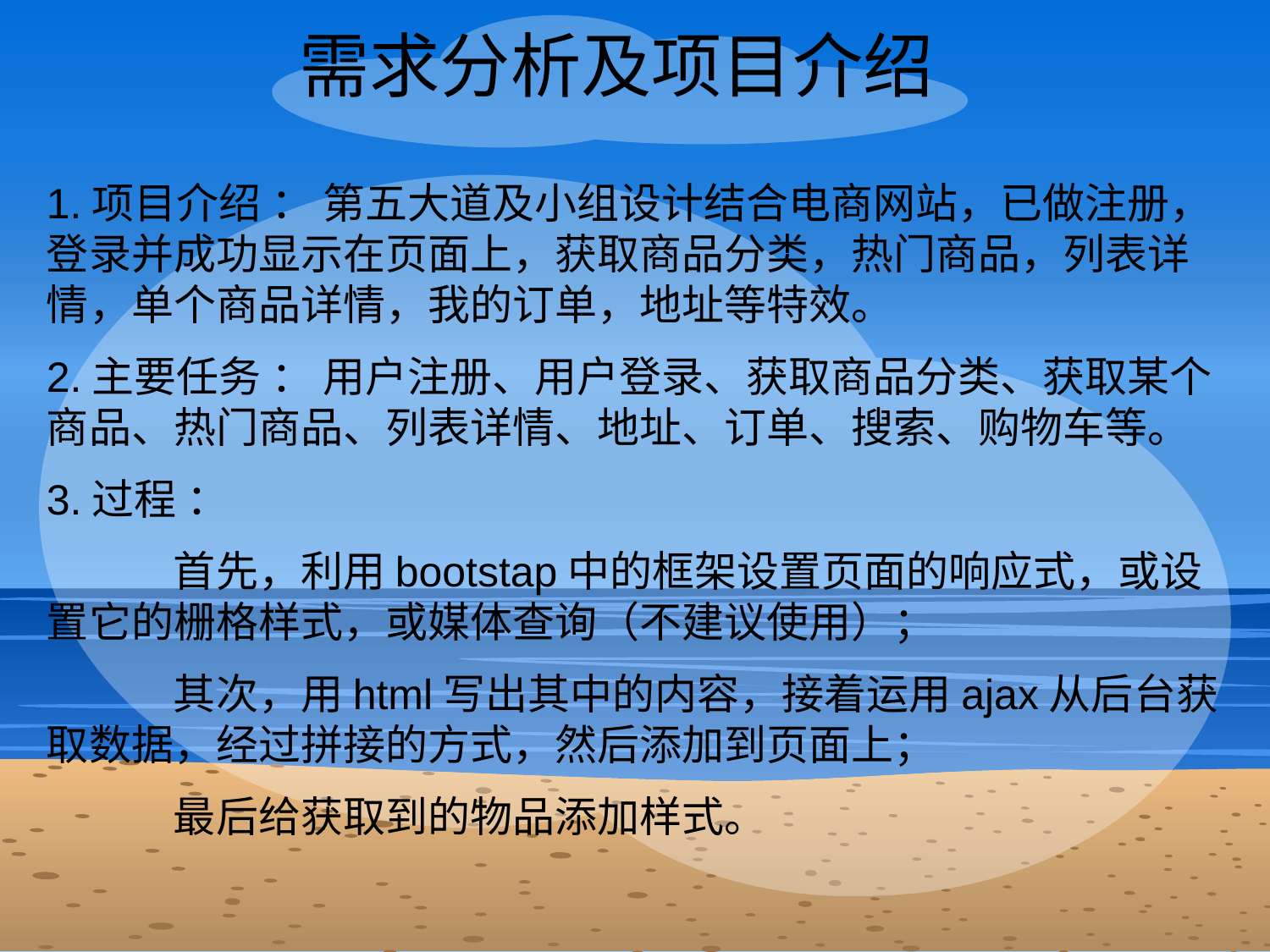

需求分析及项目介绍

1.项目介绍 ： 第五大道及小组设计结合电商网站，已做注册，登录并成功显示在页面上，获取商品分类，热门商品，列表详情，单个商品详情，我的订单，地址等特效。
2.主要任务 ： 用户注册、用户登录、获取商品分类、获取某个商品、热门商品、列表详情、地址、订单、搜索、购物车等。
3.过程 ：
	首先，利用bootstap中的框架设置页面的响应式，或设置它的栅格样式，或媒体查询（不建议使用）；
	其次，用html写出其中的内容，接着运用ajax从后台获取数据，经过拼接的方式，然后添加到页面上；
	最后给获取到的物品添加样式。